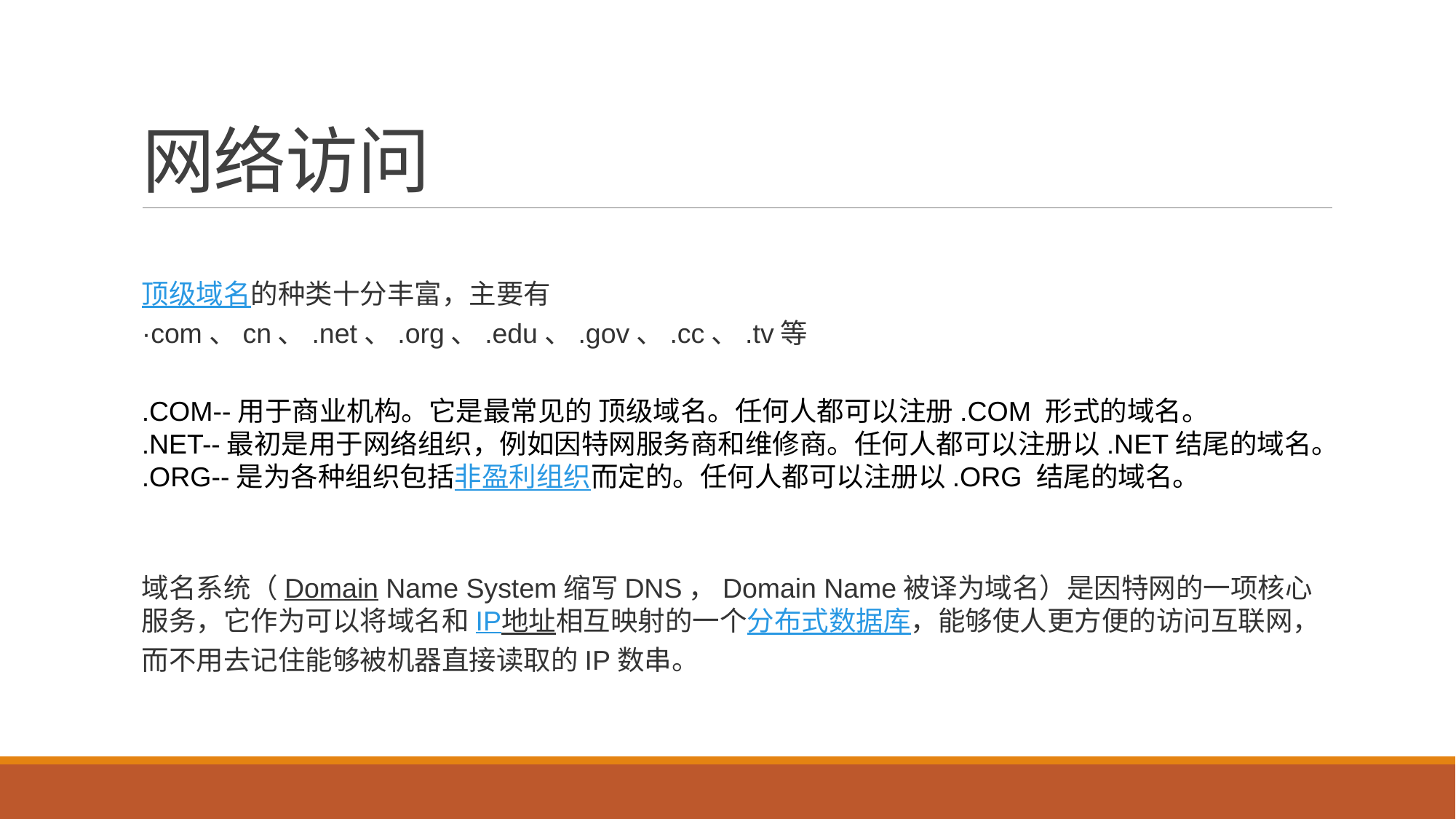

# 网络访问
顶级域名的种类十分丰富，主要有·com、cn、.net、.org、.edu、.gov、.cc、.tv等
.COM--用于商业机构。它是最常见的 顶级域名。任何人都可以注册.COM 形式的域名。
.NET--最初是用于网络组织，例如因特网服务商和维修商。任何人都可以注册以.NET结尾的域名。
.ORG--是为各种组织包括非盈利组织而定的。任何人都可以注册以.ORG 结尾的域名。

域名系统（Domain Name System缩写DNS，Domain Name被译为域名）是因特网的一项核心服务，它作为可以将域名和IP地址相互映射的一个分布式数据库，能够使人更方便的访问互联网，而不用去记住能够被机器直接读取的IP数串。